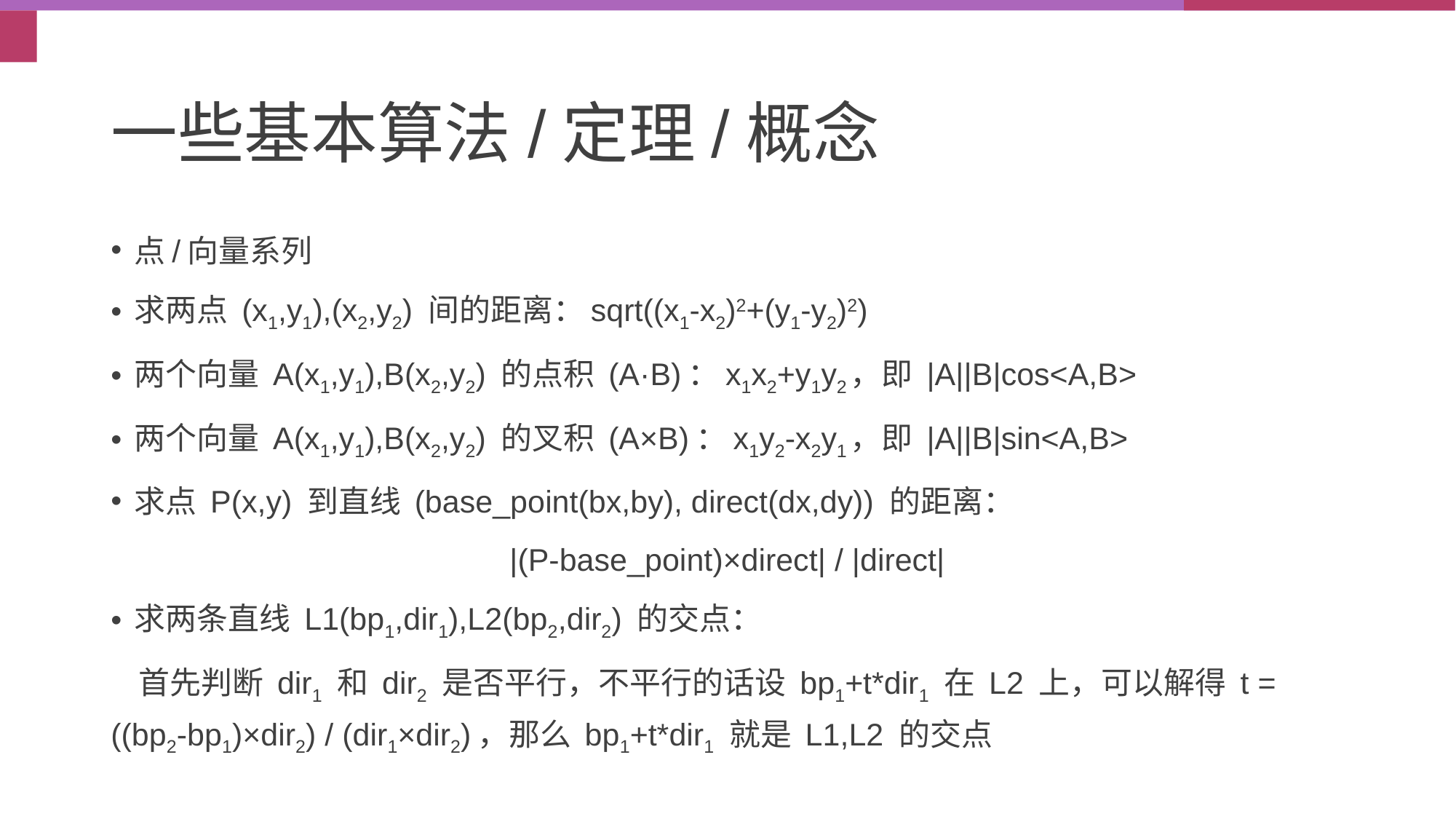

# 一些基本算法/定理/概念
点/向量系列
求两点 (x1,y1),(x2,y2) 间的距离：sqrt((x1-x2)2+(y1-y2)2)
两个向量 A(x1,y1),B(x2,y2) 的点积 (A·B)：x1x2+y1y2，即 |A||B|cos<A,B>
两个向量 A(x1,y1),B(x2,y2) 的叉积 (A×B)：x1y2-x2y1，即 |A||B|sin<A,B>
求点 P(x,y) 到直线 (base_point(bx,by), direct(dx,dy)) 的距离：
|(P-base_point)×direct| / |direct|
求两条直线 L1(bp1,dir1),L2(bp2,dir2) 的交点：
   首先判断 dir1 和 dir2 是否平行，不平行的话设 bp1+t*dir1 在 L2 上，可以解得 t = ((bp2-bp1)×dir2) / (dir1×dir2)，那么 bp1+t*dir1 就是 L1,L2 的交点